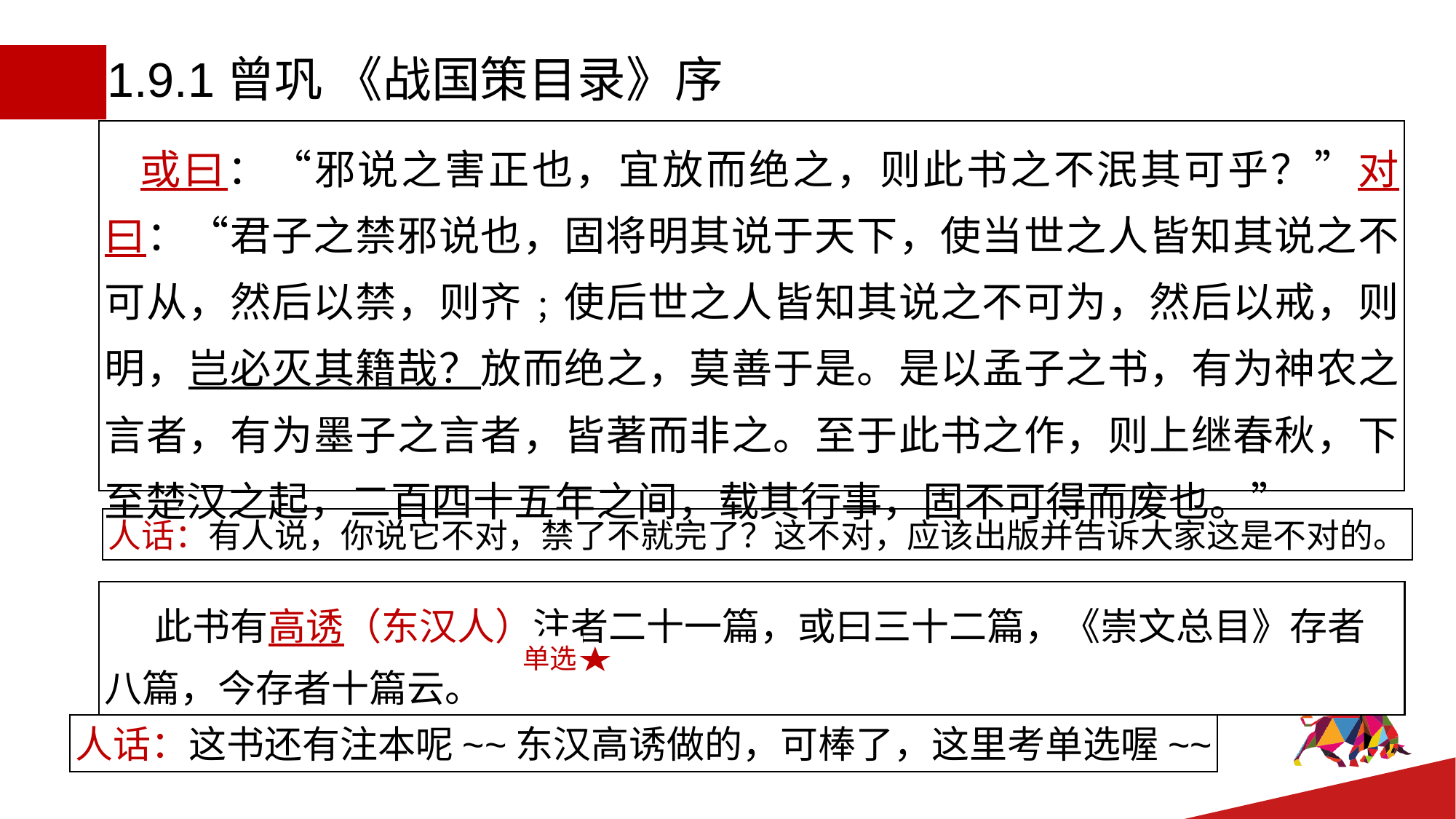

1.9.1曾巩 《战国策目录》序
  或曰：“邪说之害正也，宜放而绝之，则此书之不泯其可乎？”对曰：“君子之禁邪说也，固将明其说于天下，使当世之人皆知其说之不可从，然后以禁，则齐﹔使后世之人皆知其说之不可为，然后以戒，则明，岂必灭其籍哉？放而绝之，莫善于是。是以孟子之书，有为神农之言者，有为墨子之言者，皆著而非之。至于此书之作，则上继春秋，下至楚汉之起，二百四十五年之间，载其行事，固不可得而废也。”
人话：有人说，你说它不对，禁了不就完了？这不对，应该出版并告诉大家这是不对的。
     此书有高诱（东汉人）注者二十一篇，或曰三十二篇，《崇文总目》存者八篇，今存者十篇云。
单选

人话：这书还有注本呢~~东汉高诱做的，可棒了，这里考单选喔~~